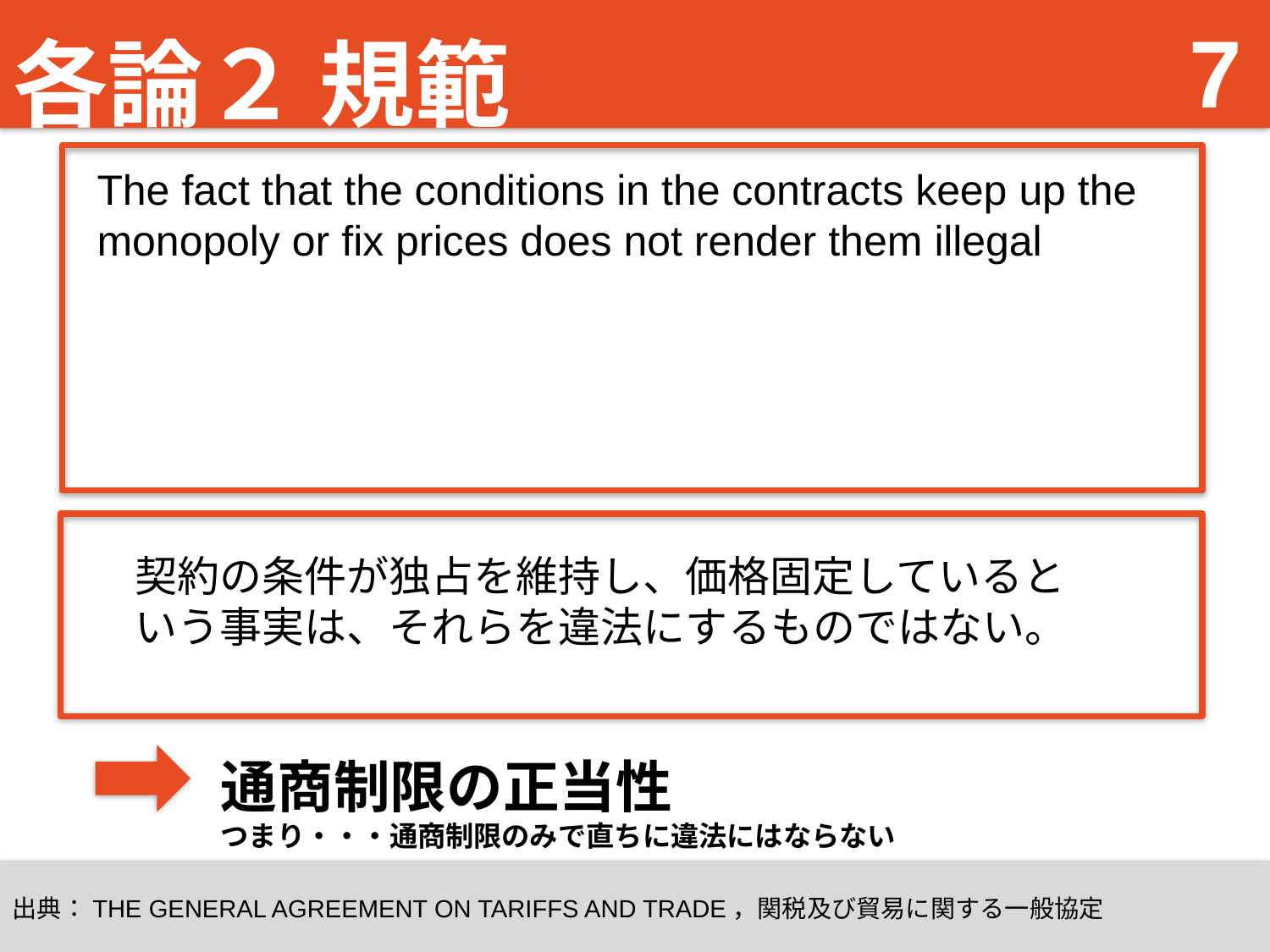

# 各論２ 規範
7

The fact that the conditions in the contracts keep up the monopoly or fix prices does not render them illegal

契約の条件が独占を維持し、価格固定しているという事実は、それらを違法にするものではない。

通商制限の正当性
つまり・・・通商制限のみで直ちに違法にはならない

出典：THE GENERAL AGREEMENT ON TARIFFS AND TRADE，関税及び貿易に関する一般協定